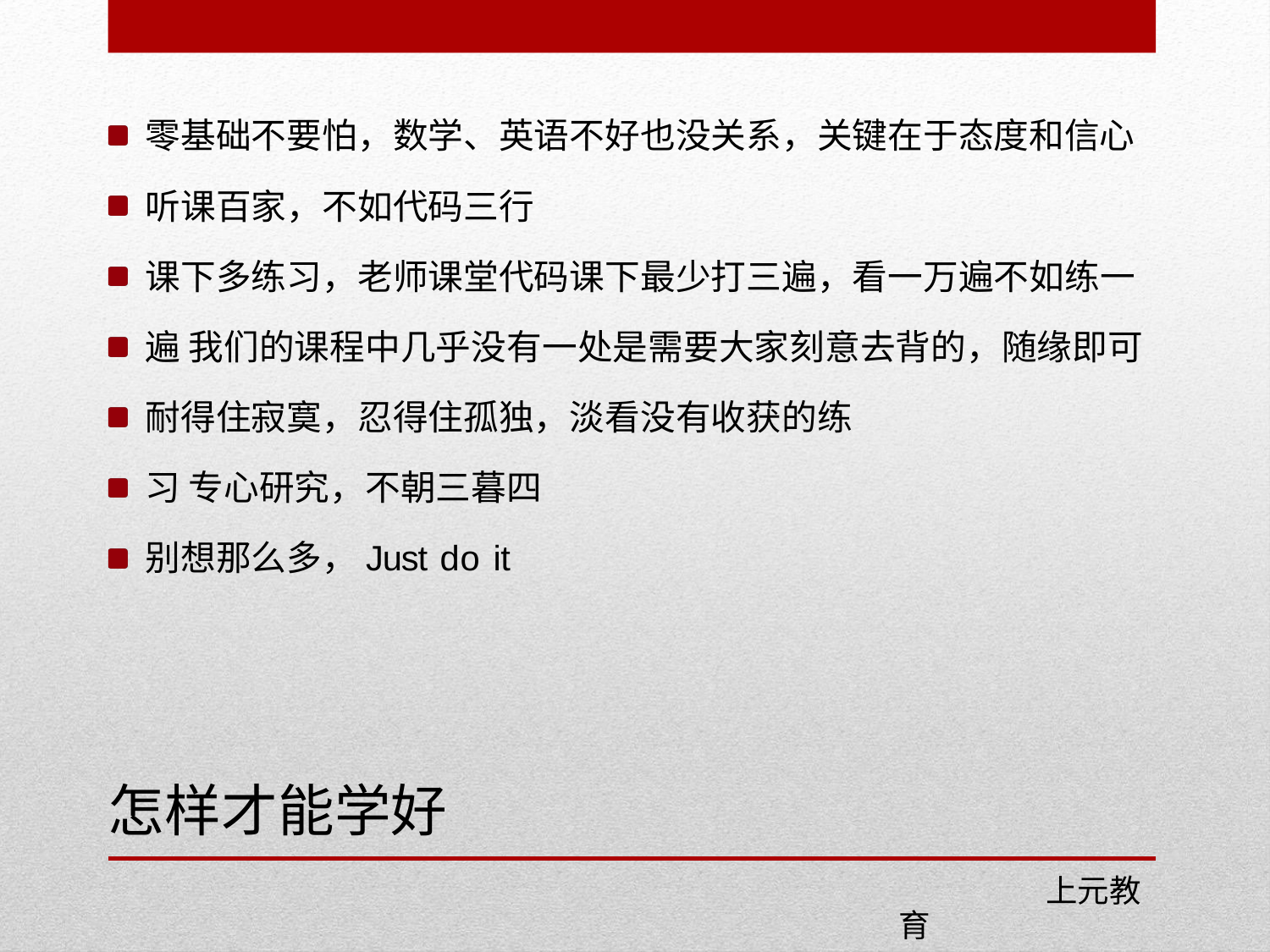

零基础不要怕，数学、英语不好也没关系，关键在于态度和信心
听课百家，不如代码三行
课下多练习，老师课堂代码课下最少打三遍，看一万遍不如练一遍 我们的课程中几乎没有一处是需要大家刻意去背的，随缘即可
耐得住寂寞，忍得住孤独，淡看没有收获的练习 专心研究，不朝三暮四
别想那么多，Just do it

怎样才能学好
              上元教育